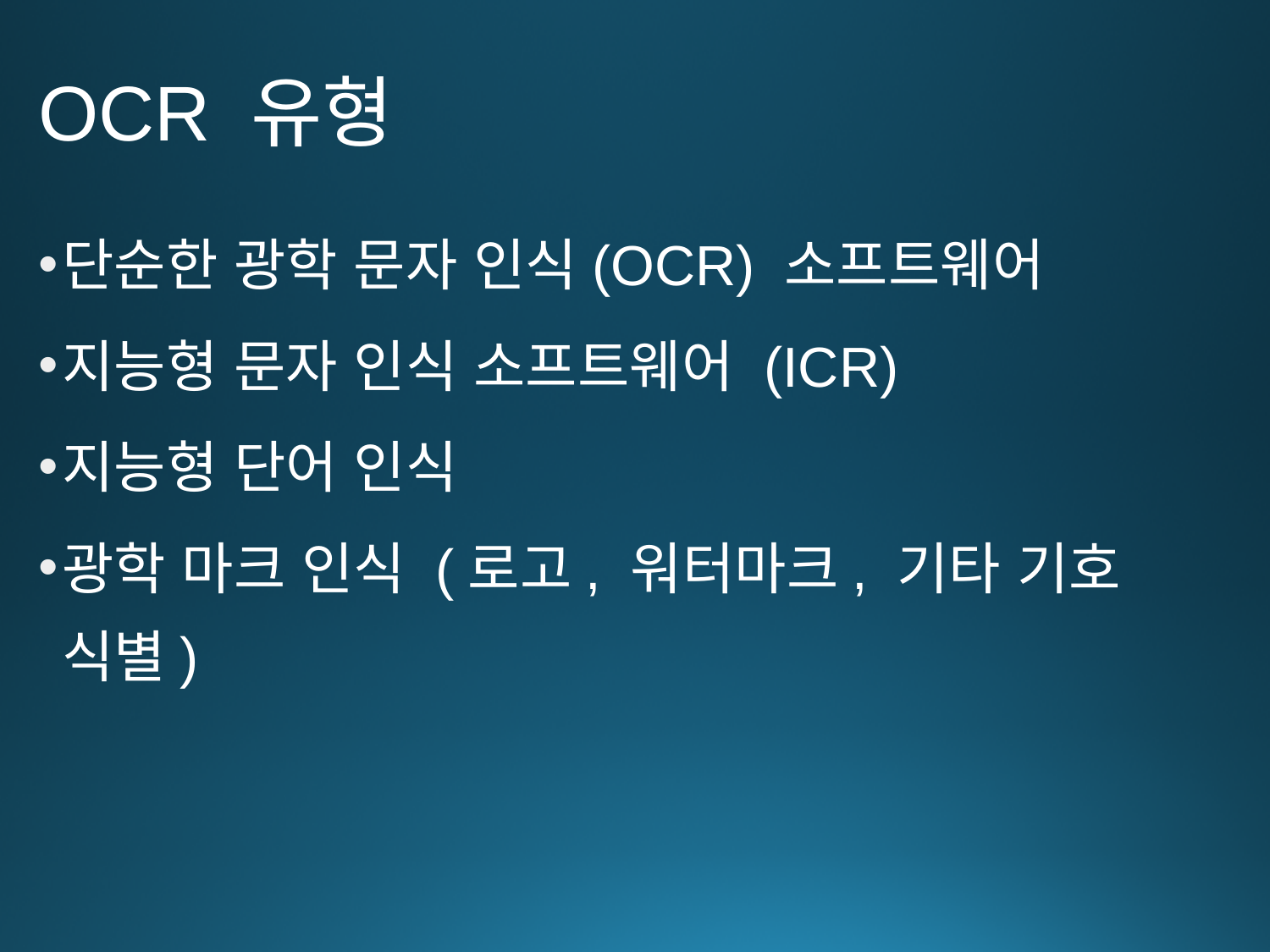

# OCR 유형
단순한 광학 문자 인식(OCR) 소프트웨어
지능형 문자 인식 소프트웨어 (ICR)
지능형 단어 인식
광학 마크 인식 (로고, 워터마크, 기타 기호 식별)